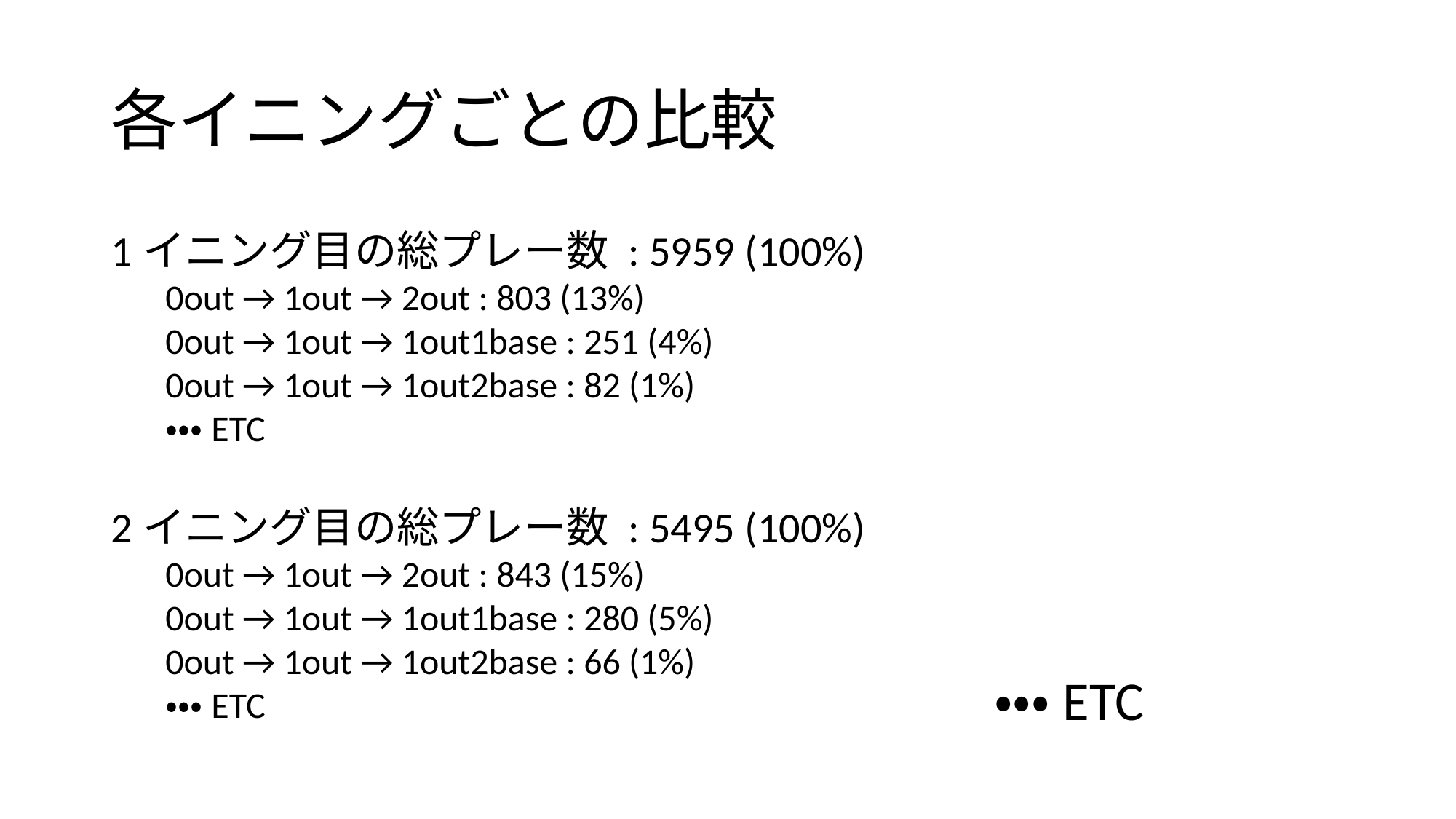

# 各イニングごとの比較
1イニング目の総プレー数 : 5959 (100%)
0out → 1out → 2out : 803 (13%)
0out → 1out → 1out1base : 251 (4%)
0out → 1out → 1out2base : 82 (1%)
・・・ETC

2イニング目の総プレー数 : 5495 (100%)
0out → 1out → 2out : 843 (15%)
0out → 1out → 1out1base : 280 (5%)
0out → 1out → 1out2base : 66 (1%)
・・・ETC

・・・ETC